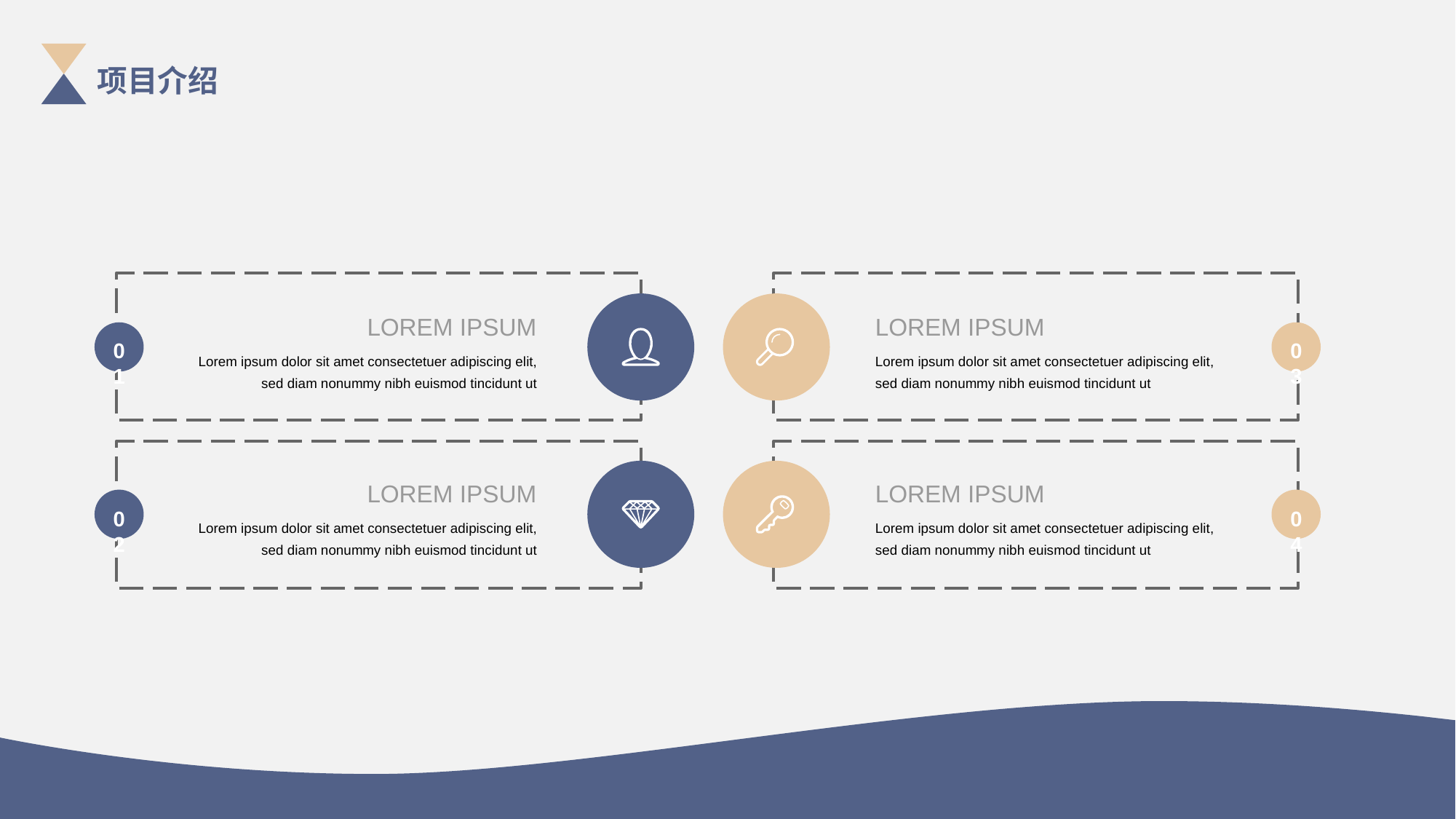

项目介绍

LOREM IPSUM
LOREM IPSUM

01
03
Lorem ipsum dolor sit amet consectetuer adipiscing elit, sed diam nonummy nibh euismod tincidunt ut
Lorem ipsum dolor sit amet consectetuer adipiscing elit, sed diam nonummy nibh euismod tincidunt ut

LOREM IPSUM
LOREM IPSUM

02
04
Lorem ipsum dolor sit amet consectetuer adipiscing elit, sed diam nonummy nibh euismod tincidunt ut
Lorem ipsum dolor sit amet consectetuer adipiscing elit, sed diam nonummy nibh euismod tincidunt ut